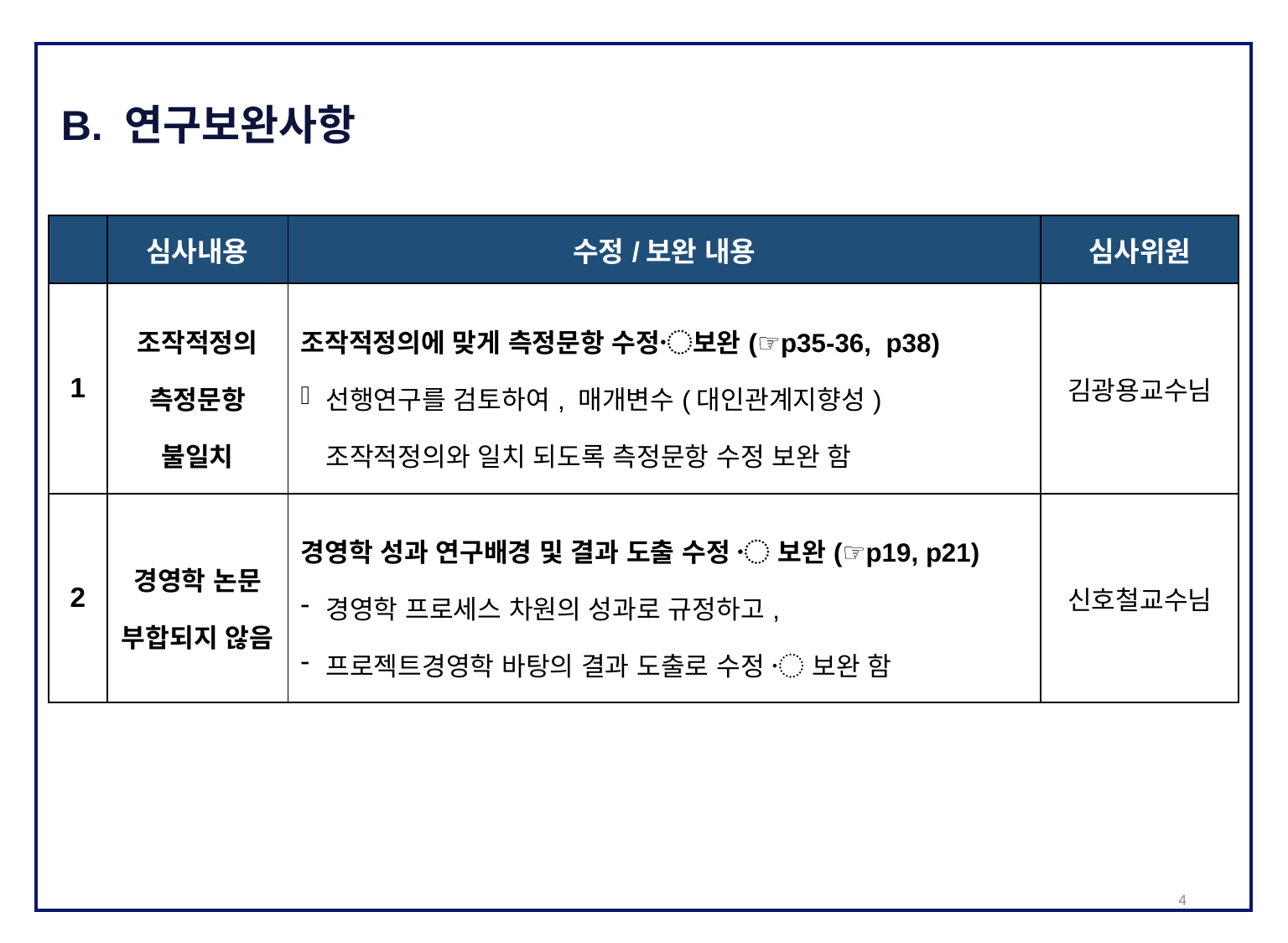

B. 연구보완사항
|  | 심사내용 | 수정/보완 내용 | 심사위원 |
| --- | --- | --- | --- |
| 1 | 조작적정의 측정문항 불일치 | 조작적정의에 맞게 측정문항 수정〮보완(☞p35-36, p38) 선행연구를 검토하여, 매개변수(대인관계지향성) 조작적정의와 일치 되도록 측정문항 수정 보완 함 | 김광용교수님 |
| 2 | 경영학 논문 부합되지 않음 | 경영학 성과 연구배경 및 결과 도출 수정 〮 보완(☞p19, p21) 경영학 프로세스 차원의 성과로 규정하고, 프로젝트경영학 바탕의 결과 도출로 수정 〮 보완 함 | 신호철교수님 |
4